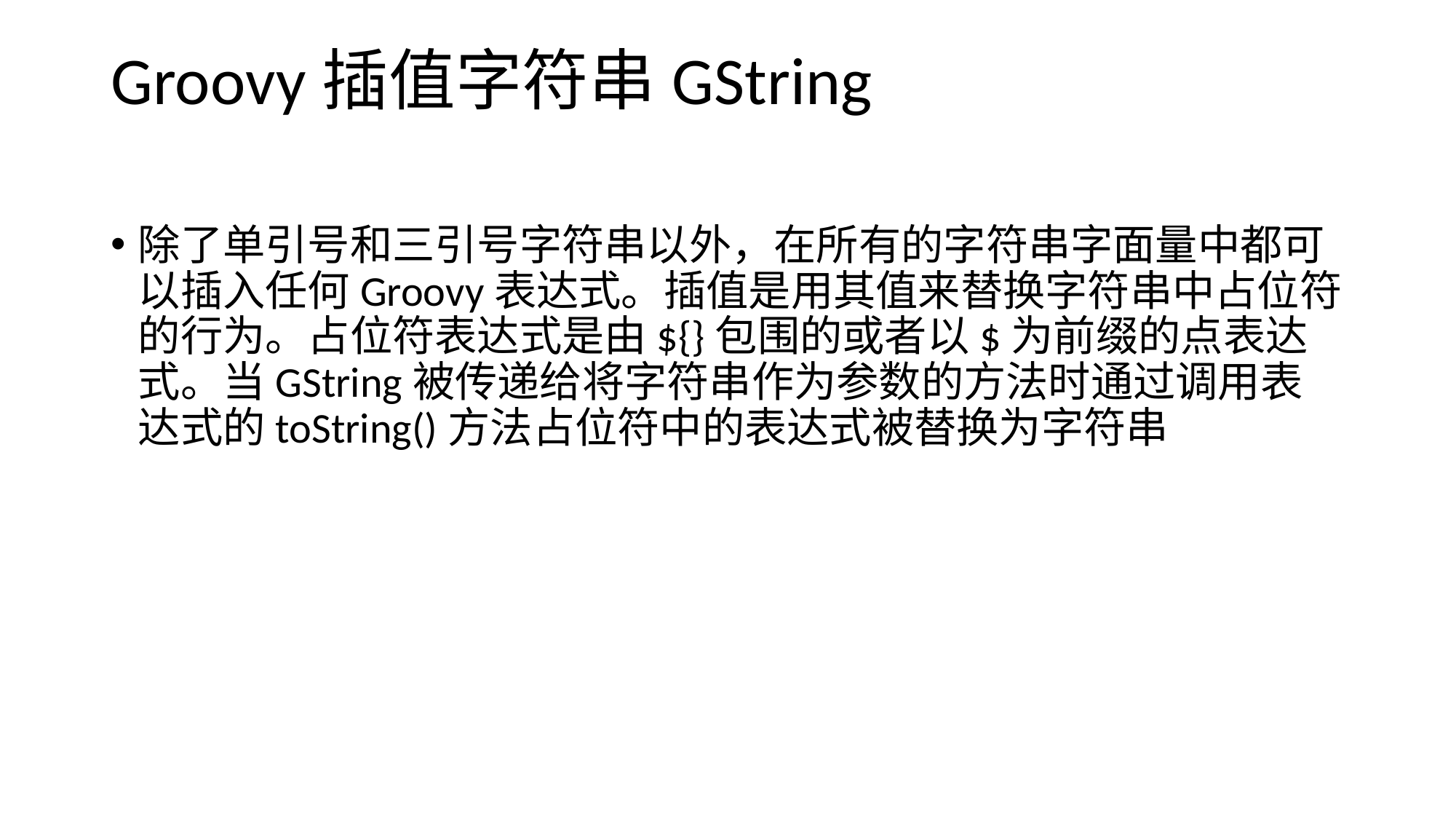

# Groovy插值字符串GString
除了单引号和三引号字符串以外，在所有的字符串字面量中都可以插入任何Groovy表达式。插值是用其值来替换字符串中占位符的行为。占位符表达式是由${}包围的或者以$为前缀的点表达式。当GString被传递给将字符串作为参数的方法时通过调用表达式的toString()方法占位符中的表达式被替换为字符串